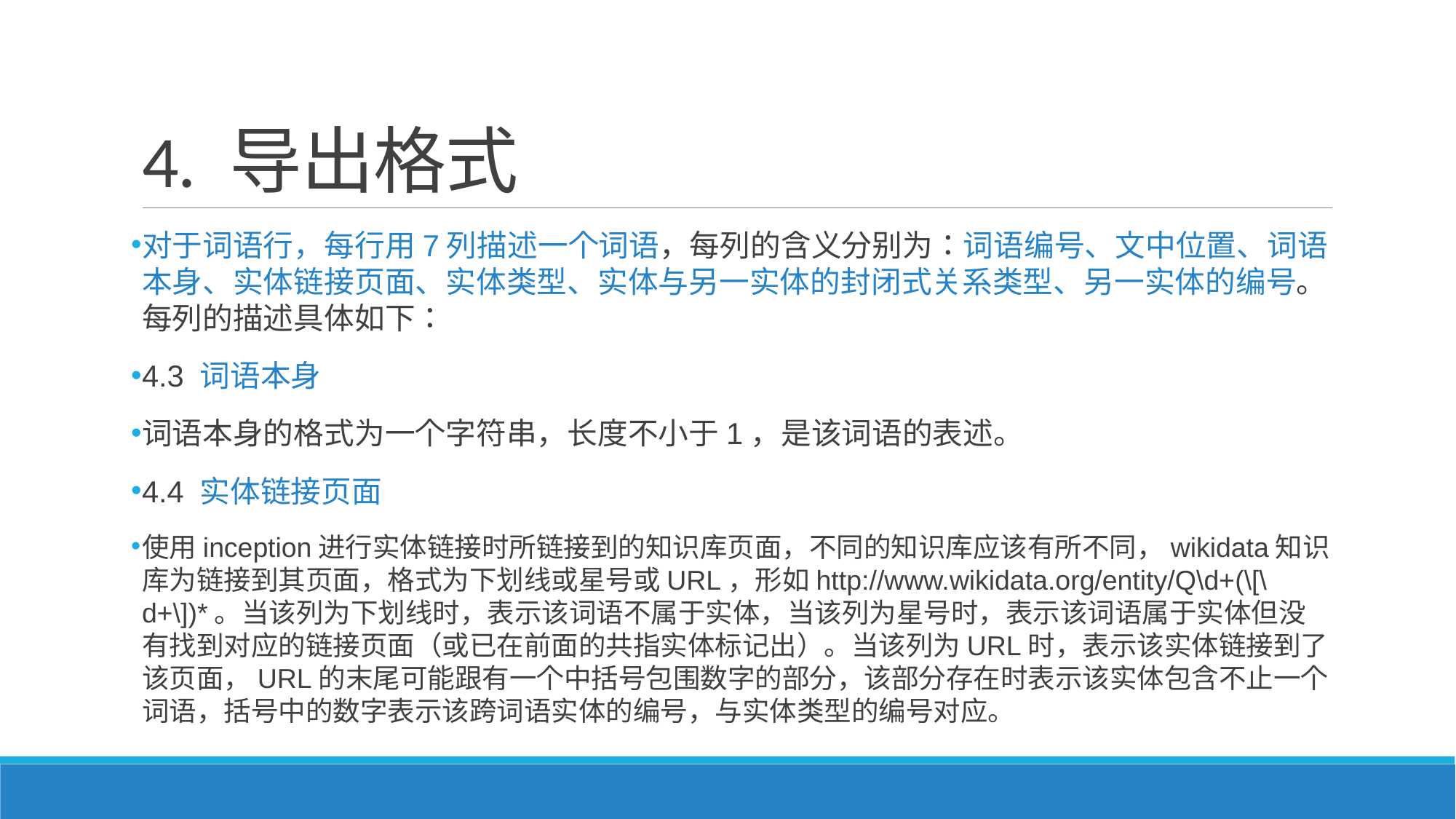

# 4. 导出格式
对于词语行，每行用7列描述一个词语，每列的含义分别为：词语编号、文中位置、词语本身、实体链接页面、实体类型、实体与另一实体的封闭式关系类型、另一实体的编号。每列的描述具体如下：
4.3 词语本身
词语本身的格式为一个字符串，长度不小于1，是该词语的表述。
4.4 实体链接页面
使用inception进行实体链接时所链接到的知识库页面，不同的知识库应该有所不同，wikidata知识库为链接到其页面，格式为下划线或星号或URL，形如http://www.wikidata.org/entity/Q\d+(\[\d+\])*。当该列为下划线时，表示该词语不属于实体，当该列为星号时，表示该词语属于实体但没有找到对应的链接页面（或已在前面的共指实体标记出）。当该列为URL时，表示该实体链接到了该页面，URL的末尾可能跟有一个中括号包围数字的部分，该部分存在时表示该实体包含不止一个词语，括号中的数字表示该跨词语实体的编号，与实体类型的编号对应。